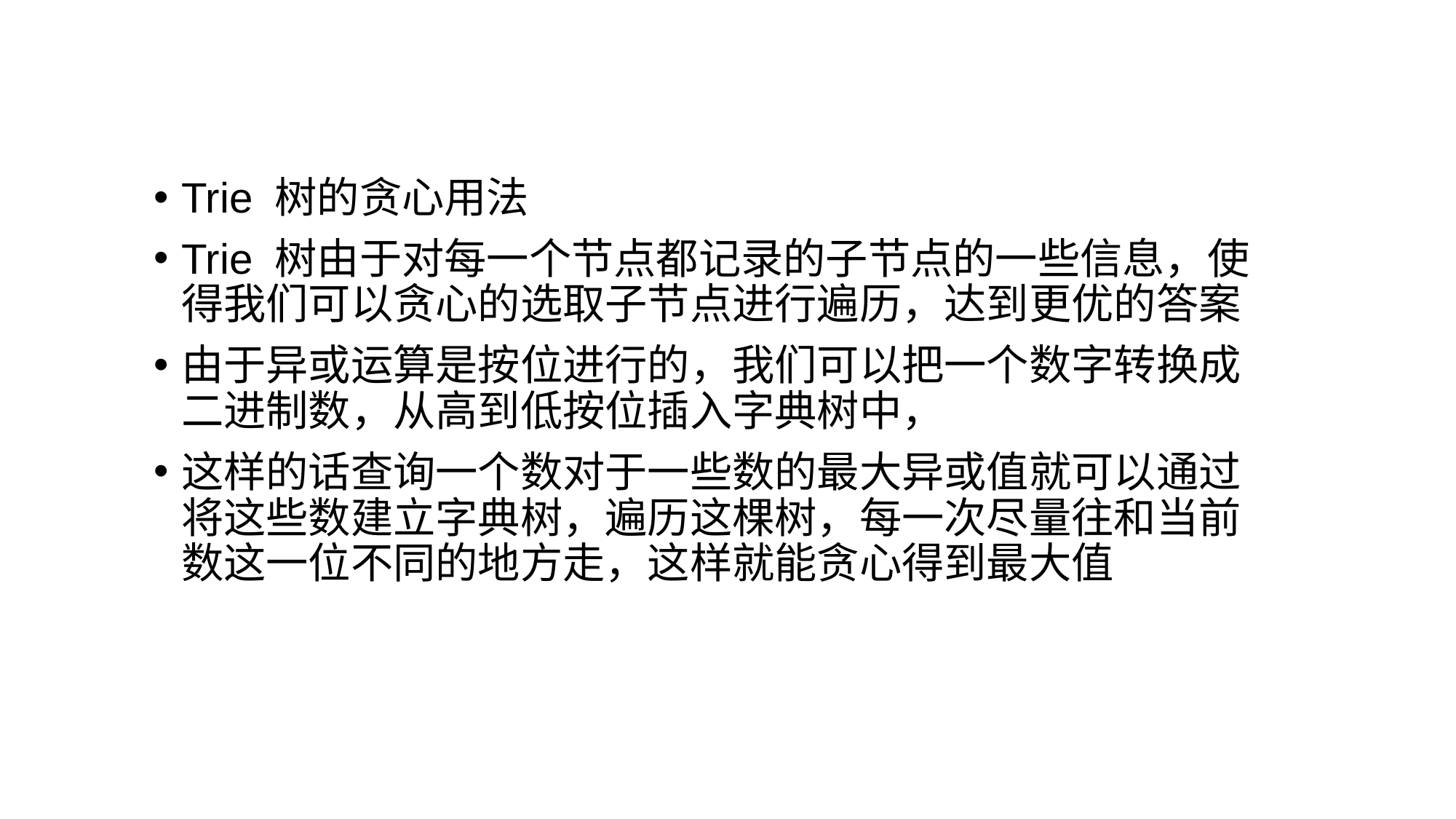

Trie 树的贪心用法
Trie 树由于对每一个节点都记录的子节点的一些信息，使得我们可以贪心的选取子节点进行遍历，达到更优的答案
由于异或运算是按位进行的，我们可以把一个数字转换成二进制数，从高到低按位插入字典树中，
这样的话查询一个数对于一些数的最大异或值就可以通过将这些数建立字典树，遍历这棵树，每一次尽量往和当前数这一位不同的地方走，这样就能贪心得到最大值